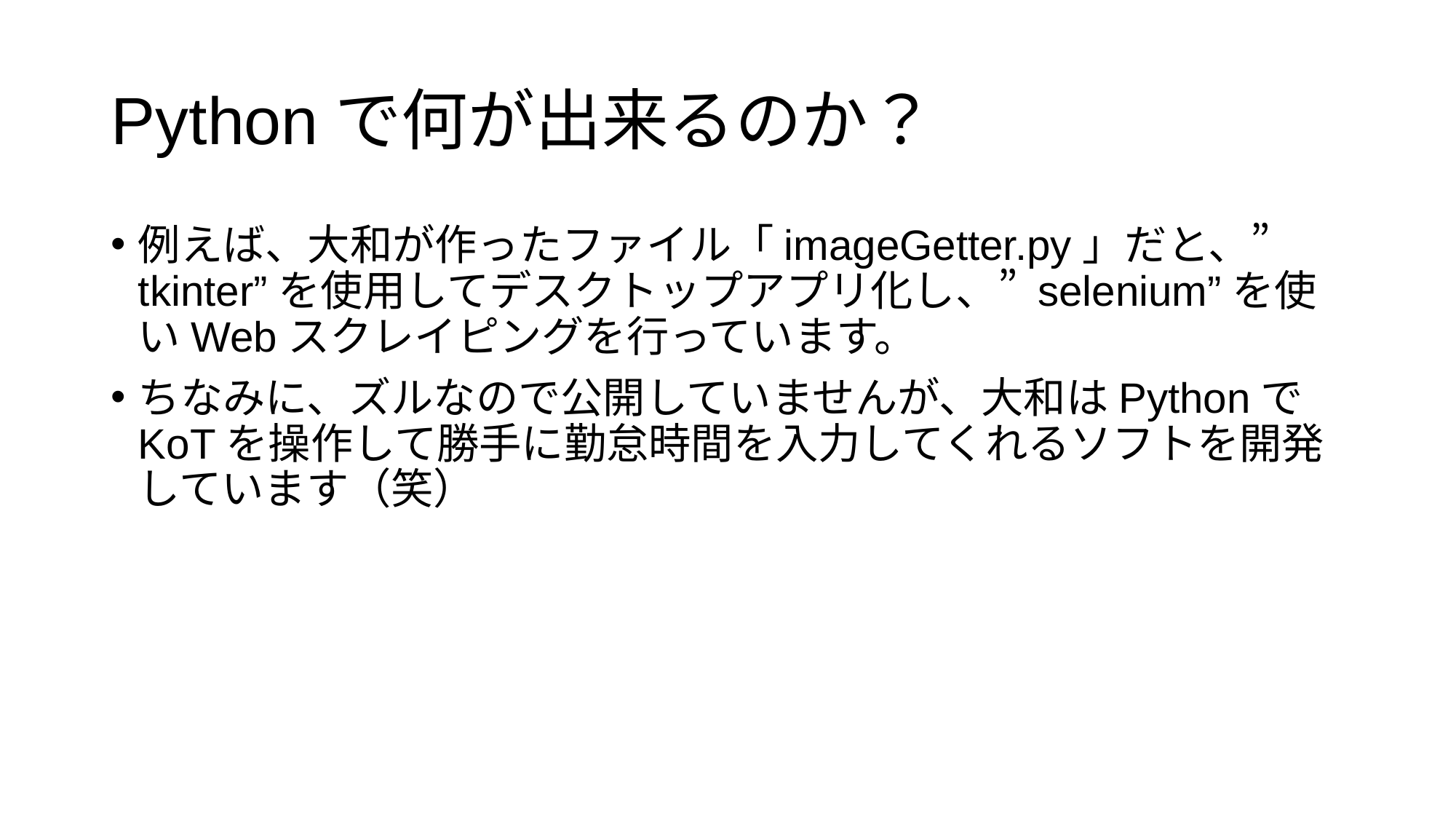

# Pythonで何が出来るのか？
例えば、大和が作ったファイル「imageGetter.py」だと、” tkinter”を使用してデスクトップアプリ化し、” selenium”を使いWebスクレイピングを行っています。
ちなみに、ズルなので公開していませんが、大和はPythonでKoTを操作して勝手に勤怠時間を入力してくれるソフトを開発しています（笑）